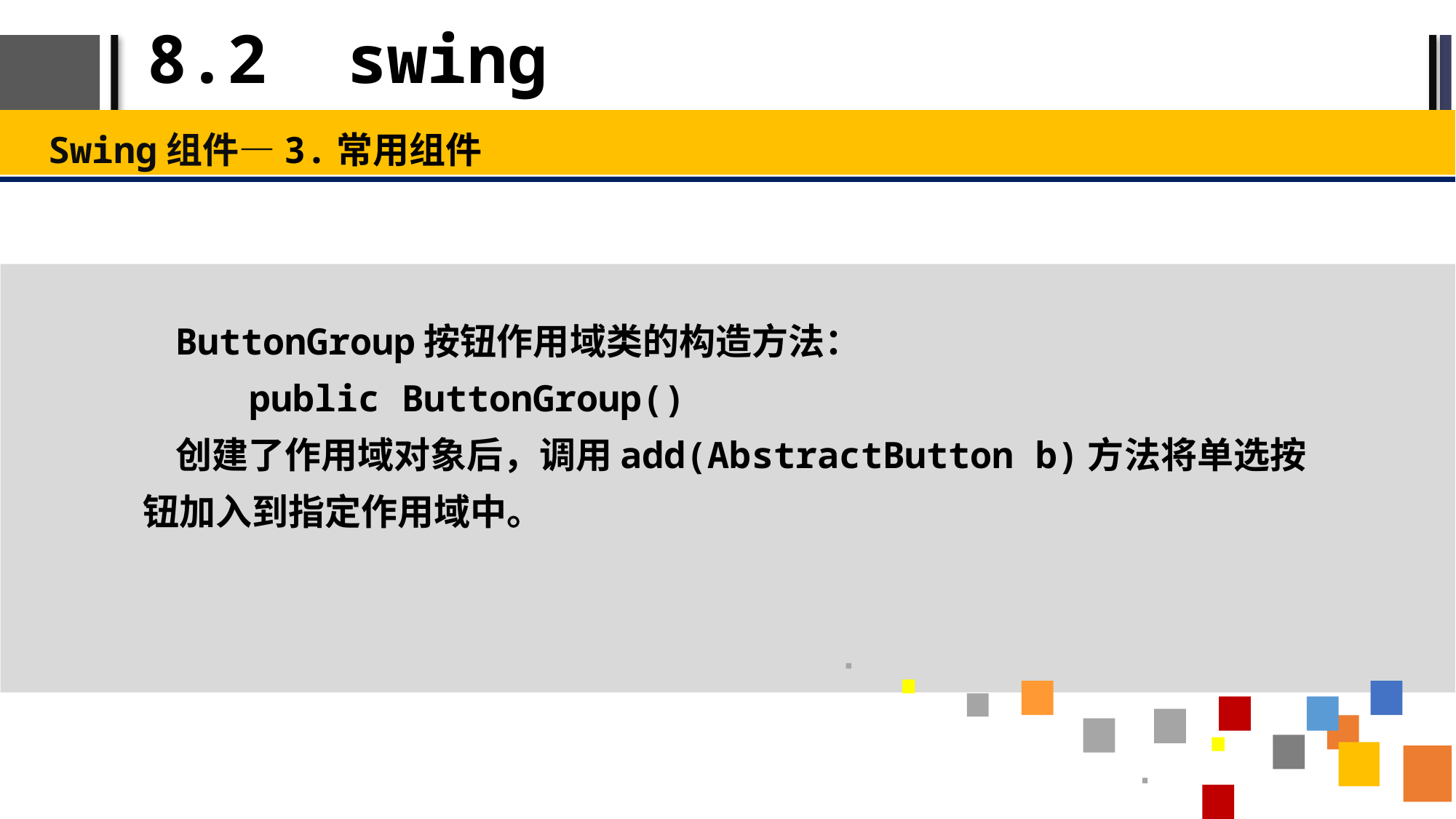

# 8.2  swing

Swing组件—3.常用组件

ButtonGroup按钮作用域类的构造方法：
public ButtonGroup()
创建了作用域对象后，调用add(AbstractButton b)方法将单选按钮加入到指定作用域中。